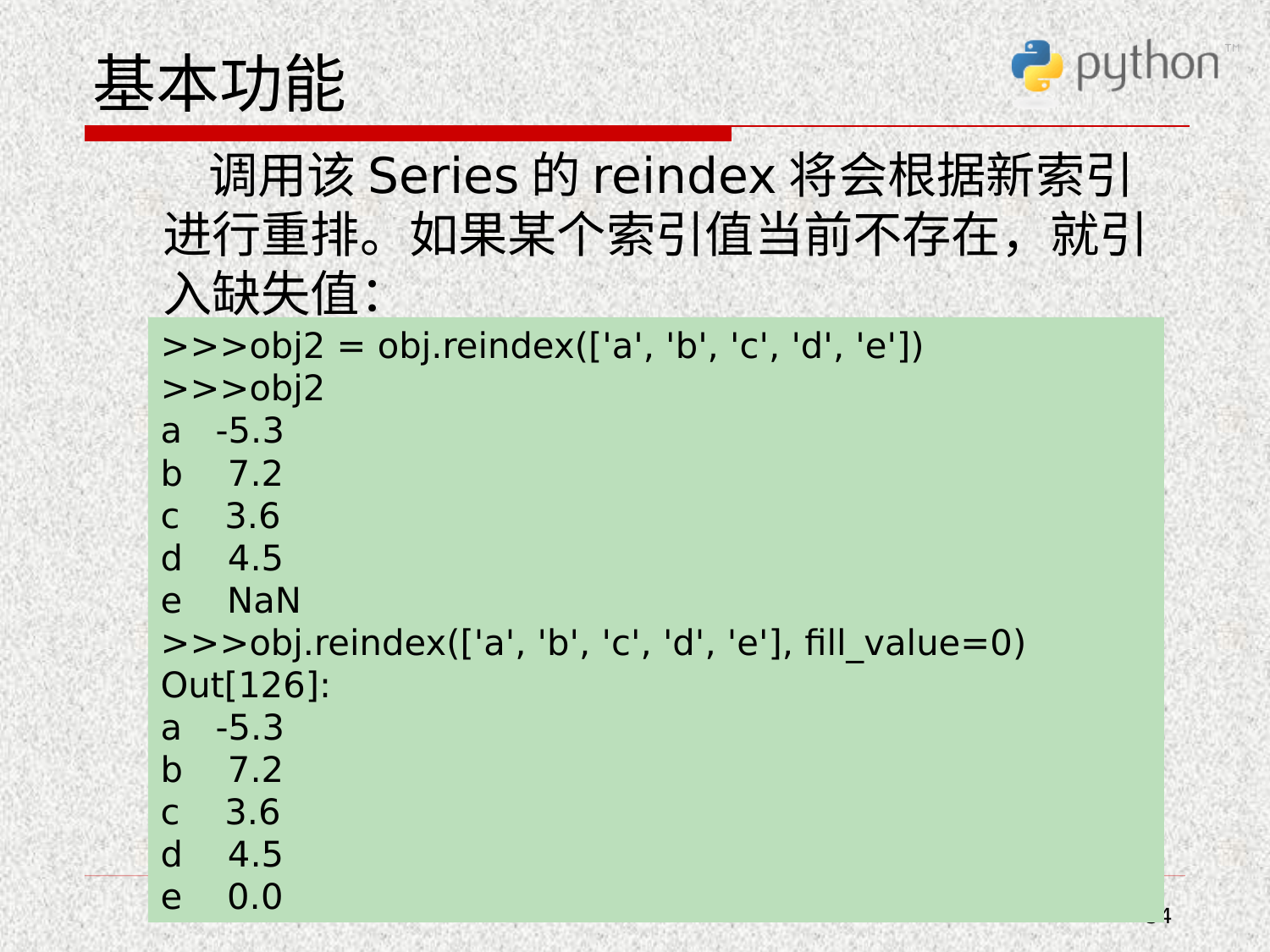

# 基本功能
         调用该Series的reindex将会根据新索引进行重排。如果某个索引值当前不存在，就引入缺失值：
>>>obj2 = obj.reindex(['a', 'b', 'c', 'd', 'e'])
>>>obj2
a   -5.3
b    7.2
c    3.6
d    4.5
e    NaN
>>>obj.reindex(['a', 'b', 'c', 'd', 'e'], fill_value=0)
Out[126]:
a   -5.3
b    7.2
c    3.6
d    4.5
e    0.0
34